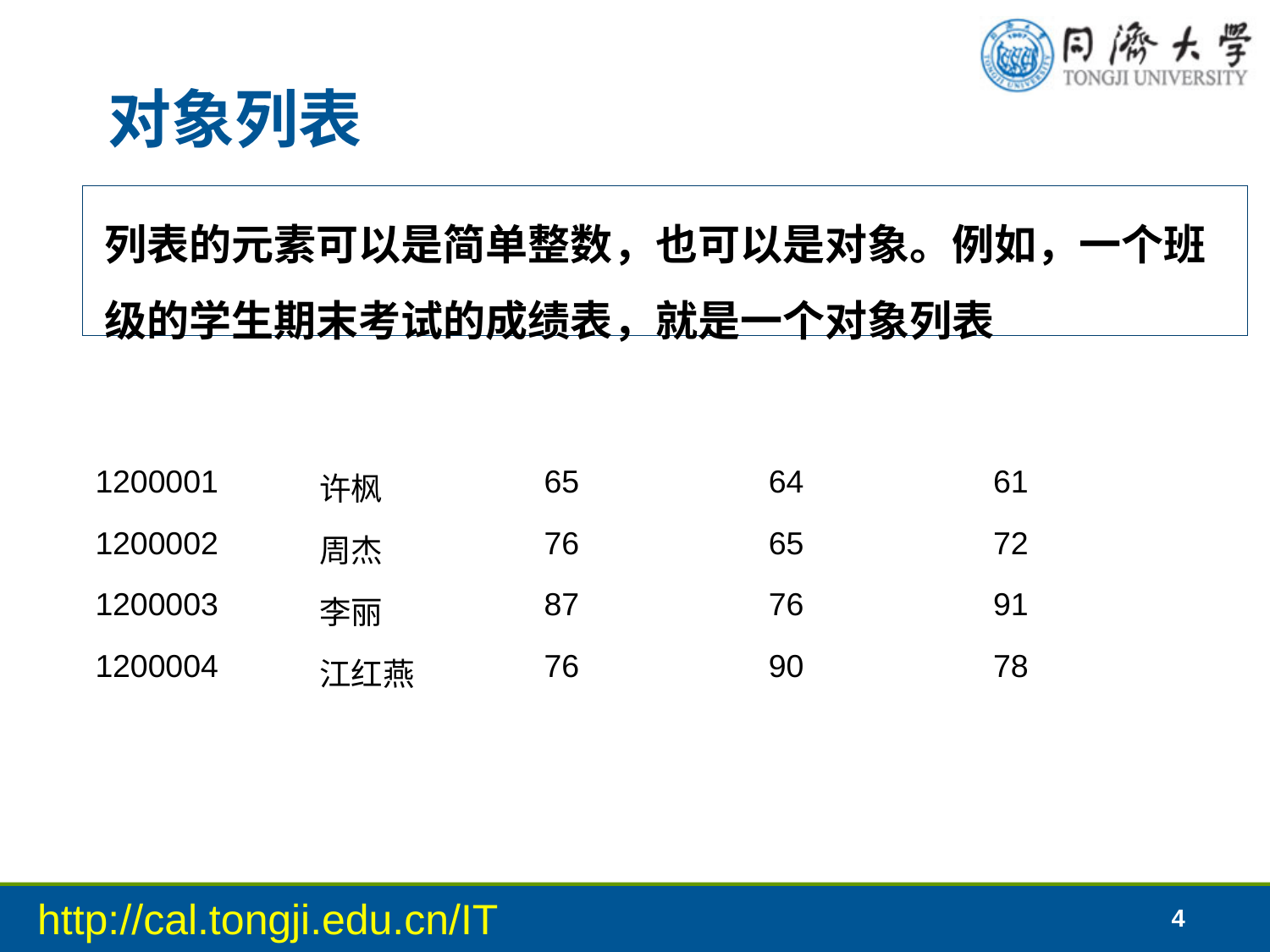

# 对象列表
列表的元素可以是简单整数，也可以是对象。例如，一个班级的学生期末考试的成绩表，就是一个对象列表
| 学号 | 姓名 | 高数1 | 物理 | 计算机 |
| --- | --- | --- | --- | --- |
| 1200001 | 许枫 | 65 | 64 | 61 |
| 1200002 | 周杰 | 76 | 65 | 72 |
| 1200003 | 李丽 | 87 | 76 | 91 |
| 1200004 | 江红燕 | 76 | 90 | 78 |
|  |  |  |  |  |